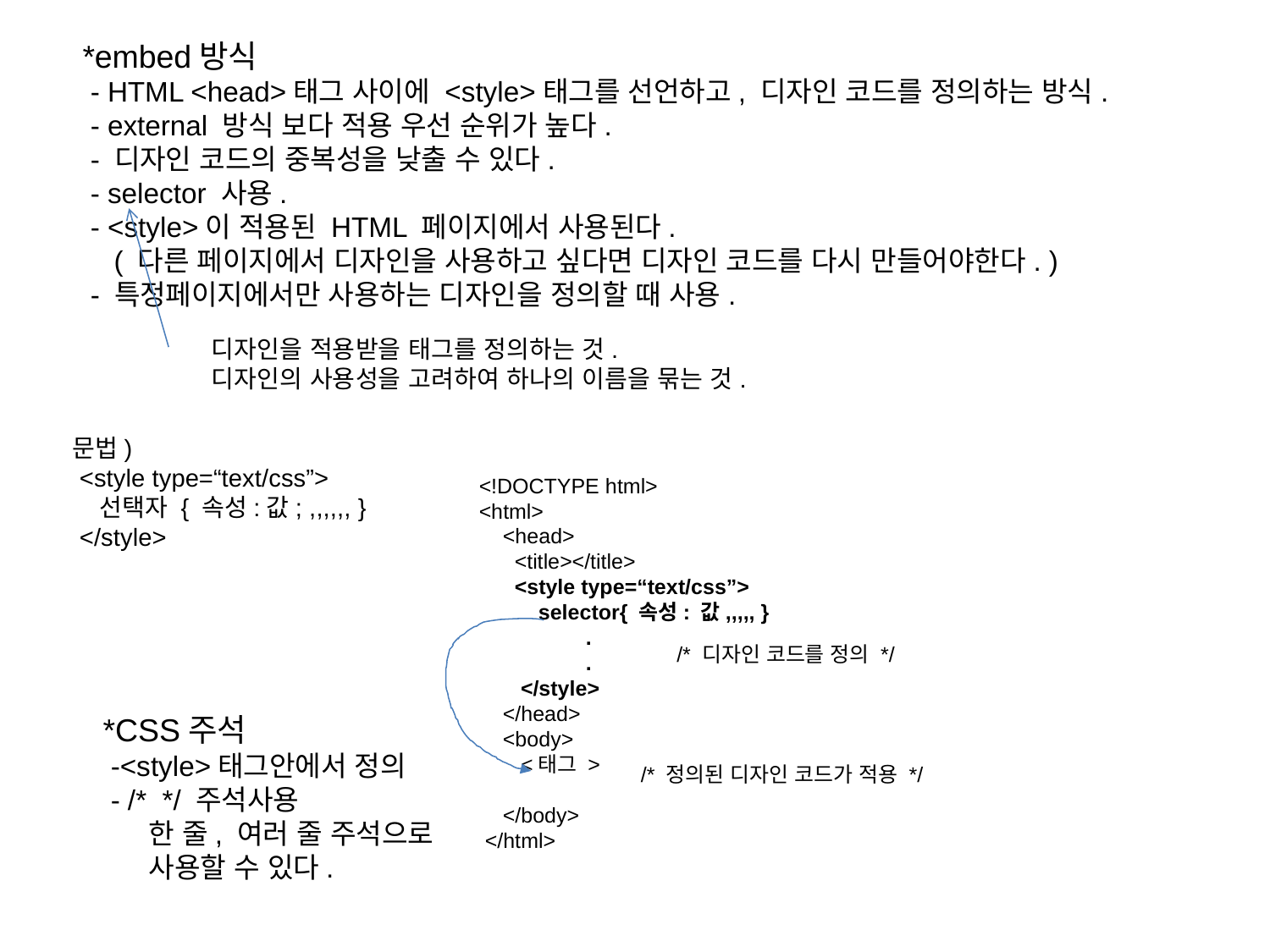

*embed방식
 - HTML <head>태그 사이에 <style>태그를 선언하고, 디자인 코드를 정의하는 방식.
 - external 방식 보다 적용 우선 순위가 높다.
 - 디자인 코드의 중복성을 낮출 수 있다.
 - selector 사용.
 - <style>이 적용된 HTML 페이지에서 사용된다.
    ( 다른 페이지에서 디자인을 사용하고 싶다면 디자인 코드를 다시 만들어야한다. )
 - 특정페이지에서만 사용하는 디자인을 정의할 때 사용.
디자인을 적용받을 태그를 정의하는 것.
디자인의 사용성을 고려하여 하나의 이름을 묶는 것.
문법)
 <style type=“text/css”>
   선택자 { 속성:값; ,,,,,, }
 </style>

<!DOCTYPE html>
<html>
    <head>
      <title></title>
      <style type=“text/css”>
          selector{ 속성: 값,,,,, }
                  .
                  .
       </style>
    </head>
    <body>
       <태그 >

    </body>
 </html>

/* 디자인 코드를 정의 */
*CSS주석
 -<style>태그안에서 정의
 - /*  */ 주석사용
     한 줄, 여러 줄 주석으로
     사용할 수 있다.
/* 정의된 디자인 코드가 적용 */